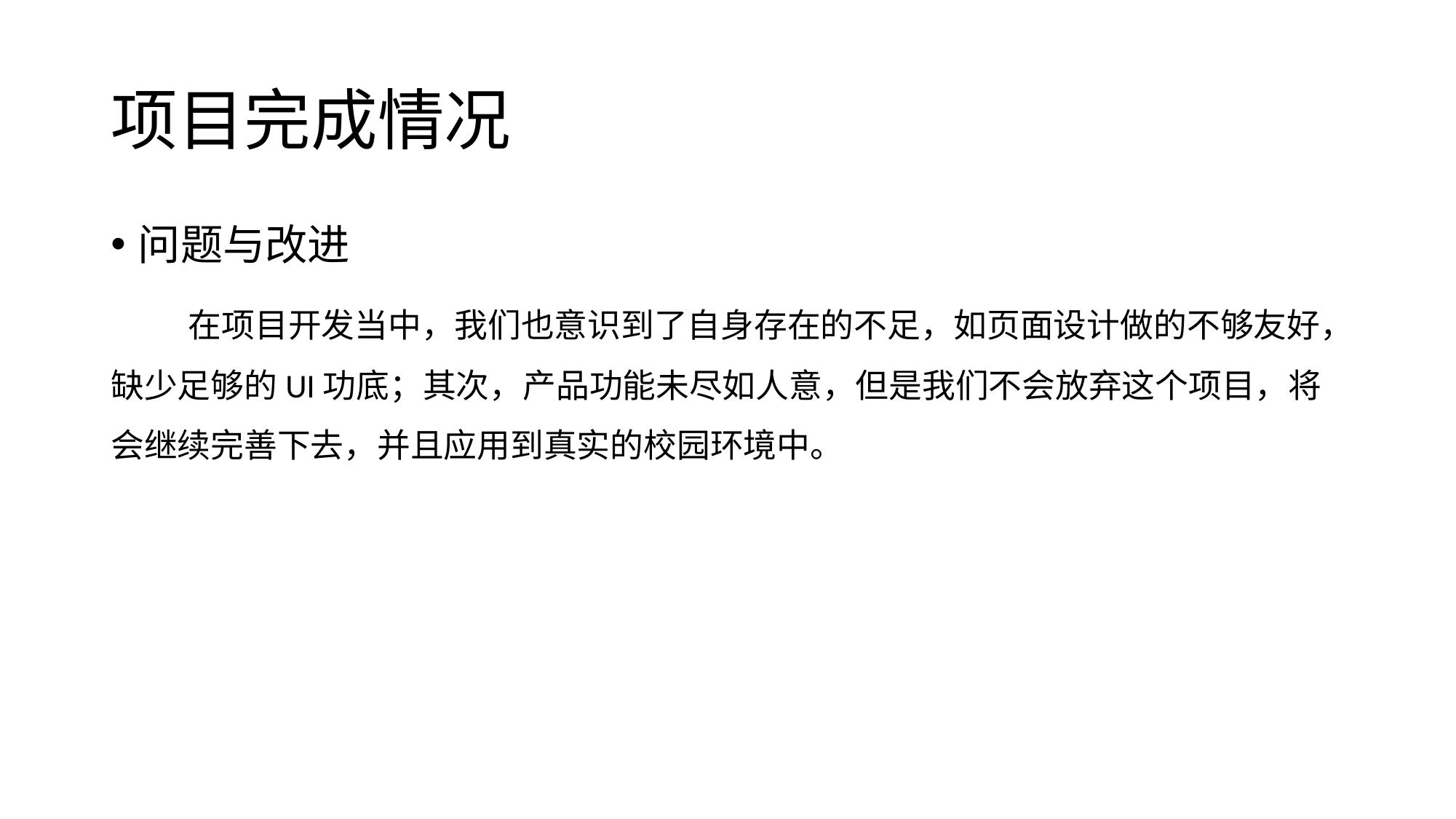

# 项目完成情况
问题与改进
  在项目开发当中，我们也意识到了自身存在的不足，如页面设计做的不够友好，缺少足够的UI功底；其次，产品功能未尽如人意，但是我们不会放弃这个项目，将会继续完善下去，并且应用到真实的校园环境中。